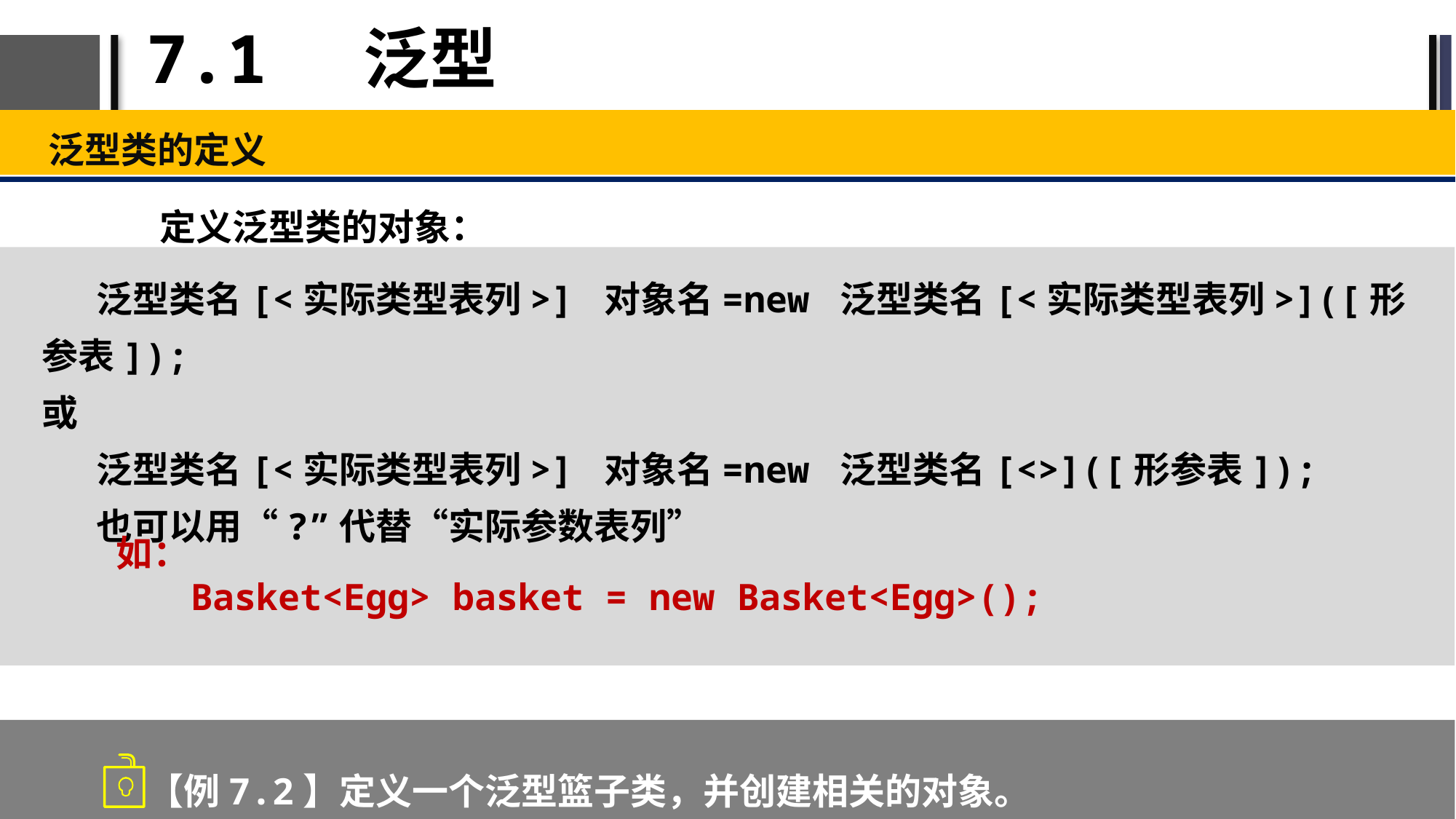

# 7.1  泛型

泛型类的定义
定义泛型类的对象：

泛型类名[<实际类型表列>] 对象名=new 泛型类名[<实际类型表列>]([形参表]);
或
泛型类名[<实际类型表列>] 对象名=new 泛型类名[<>]([形参表]);
也可以用“?”代替“实际参数表列”
如：
Basket<Egg> basket = new Basket<Egg>();

【例7.2】定义一个泛型篮子类，并创建相关的对象。Example7_02.java